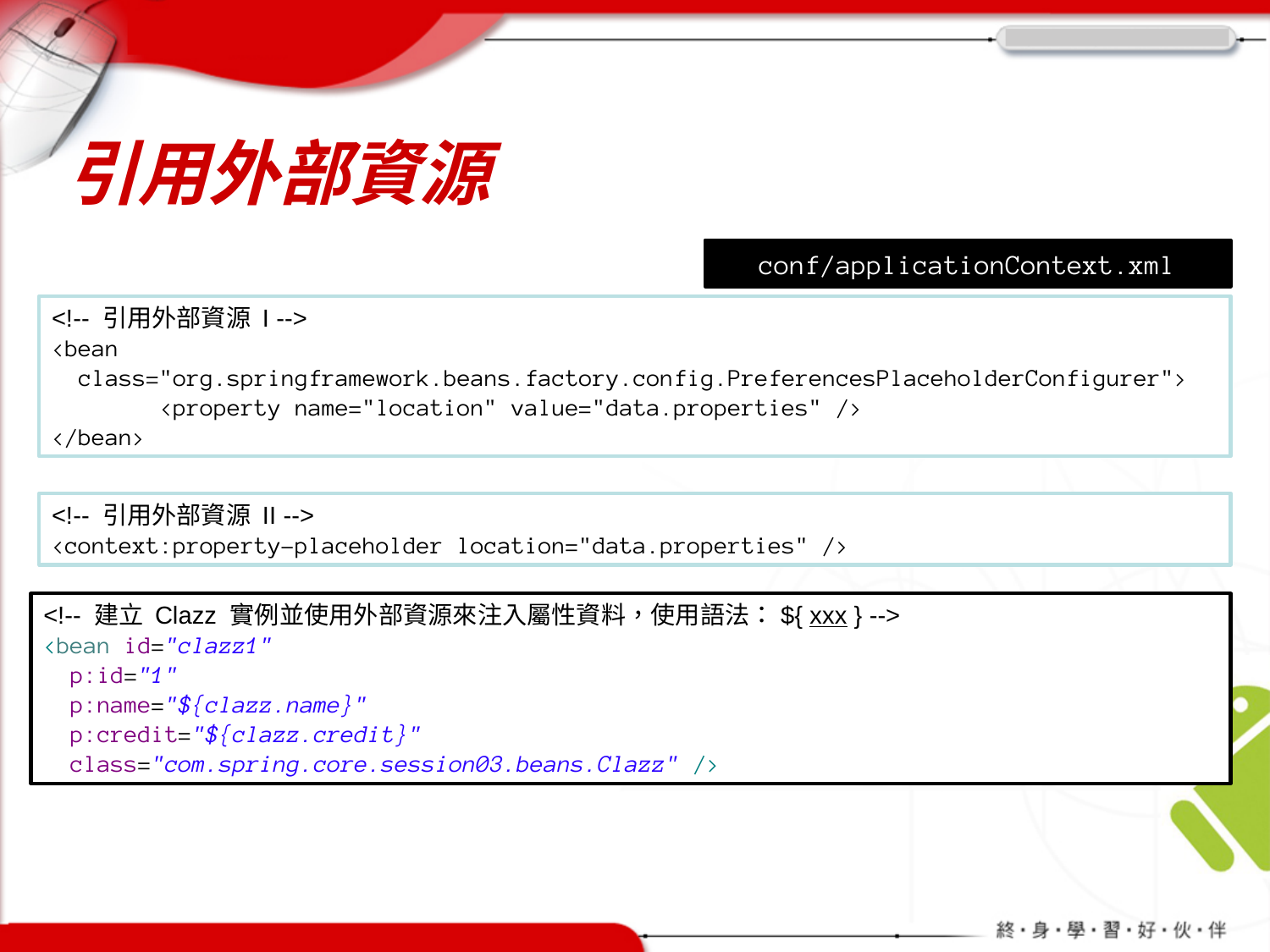

# 引用外部資源
conf/applicationContext.xml
<!-- 引用外部資源 I -->
<bean
  class="org.springframework.beans.factory.config.PreferencesPlaceholderConfigurer">
        <property name="location" value="data.properties" />
</bean>
<!-- 引用外部資源 II -->
<context:property-placeholder location="data.properties" />
<!-- 建立 Clazz 實例並使用外部資源來注入屬性資料，使用語法：${ xxx } -->
<bean id="clazz1"
  p:id="1"
  p:name="${clazz.name}"
  p:credit="${clazz.credit}"
  class="com.spring.core.session03.beans.Clazz" />